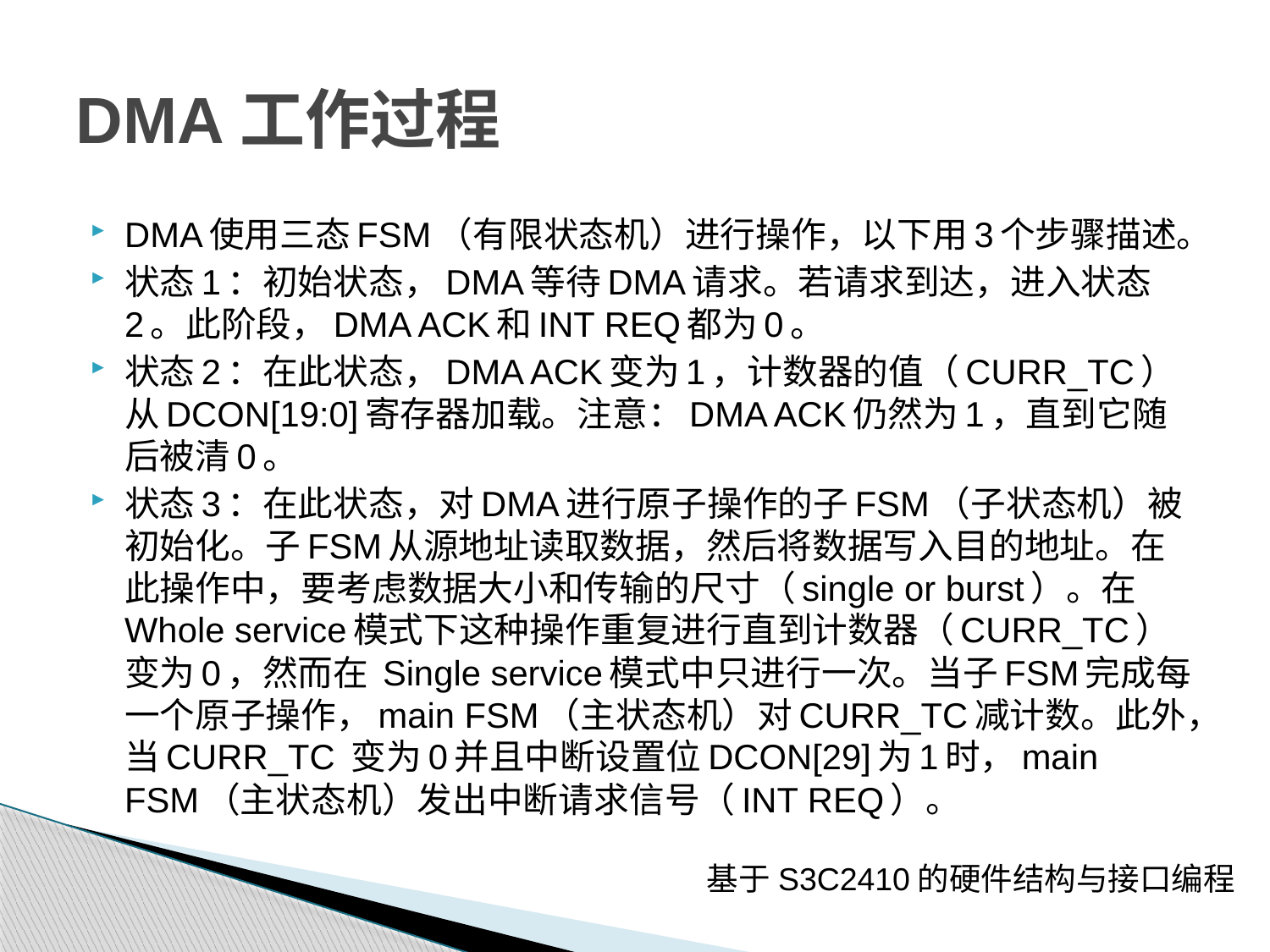

# DMA工作过程
DMA使用三态FSM（有限状态机）进行操作，以下用3个步骤描述。
状态1：初始状态，DMA等待DMA请求。若请求到达，进入状态2。此阶段，DMA ACK和INT REQ都为0。
状态2：在此状态，DMA ACK变为1，计数器的值（CURR_TC）从DCON[19:0]寄存器加载。注意：DMA ACK仍然为1，直到它随后被清0。
状态3：在此状态，对DMA进行原子操作的子FSM（子状态机）被初始化。子FSM从源地址读取数据，然后将数据写入目的地址。在此操作中，要考虑数据大小和传输的尺寸（single or burst）。在Whole service模式下这种操作重复进行直到计数器（CURR_TC）变为0，然而在 Single service模式中只进行一次。当子FSM完成每一个原子操作，main FSM（主状态机）对CURR_TC减计数。此外，当CURR_TC 变为0并且中断设置位DCON[29]为1时，main FSM（主状态机）发出中断请求信号（INT REQ）。
基于S3C2410的硬件结构与接口编程